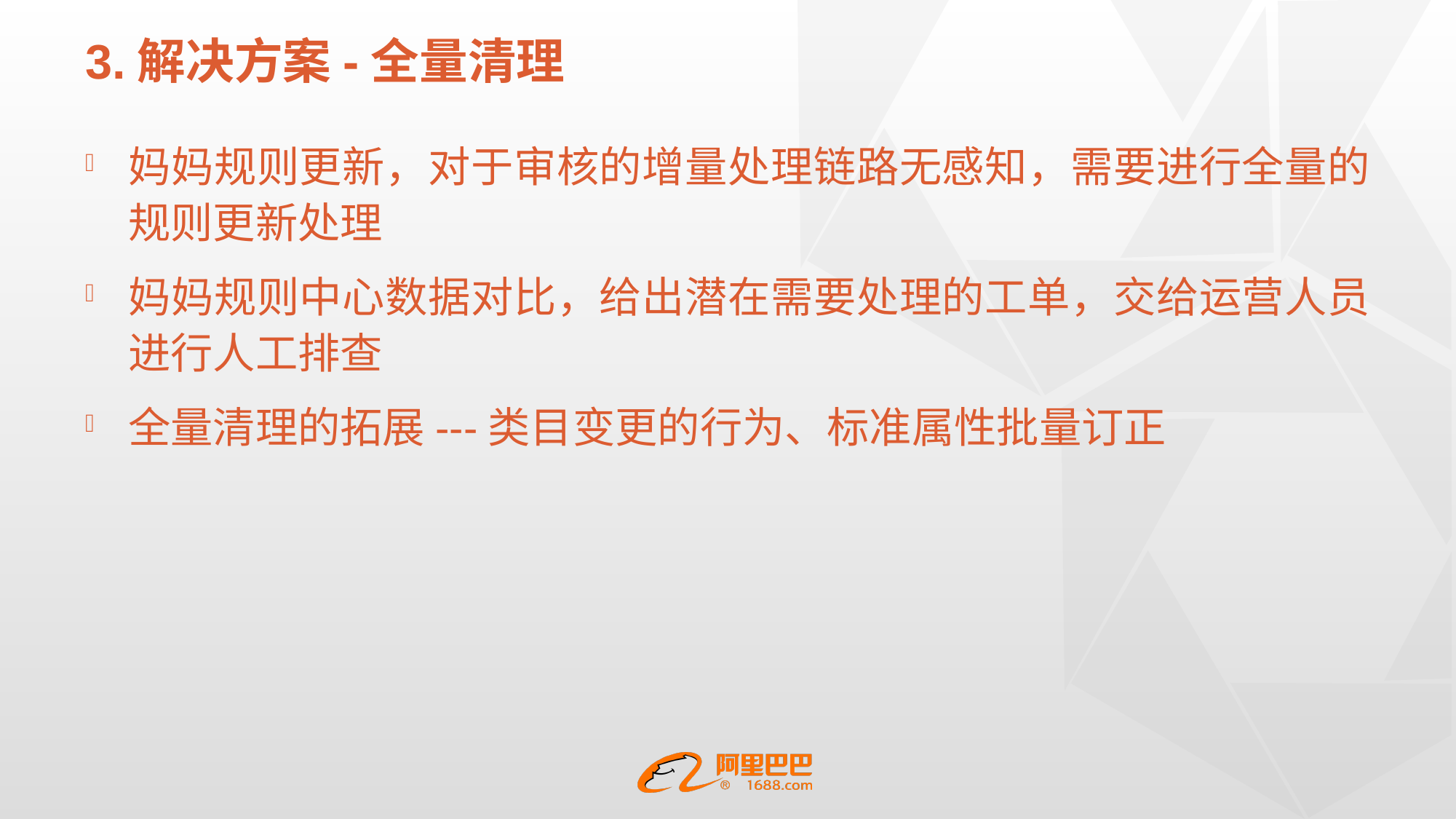

# 3.解决方案-全量清理
妈妈规则更新，对于审核的增量处理链路无感知，需要进行全量的规则更新处理
妈妈规则中心数据对比，给出潜在需要处理的工单，交给运营人员进行人工排查
全量清理的拓展---类目变更的行为、标准属性批量订正